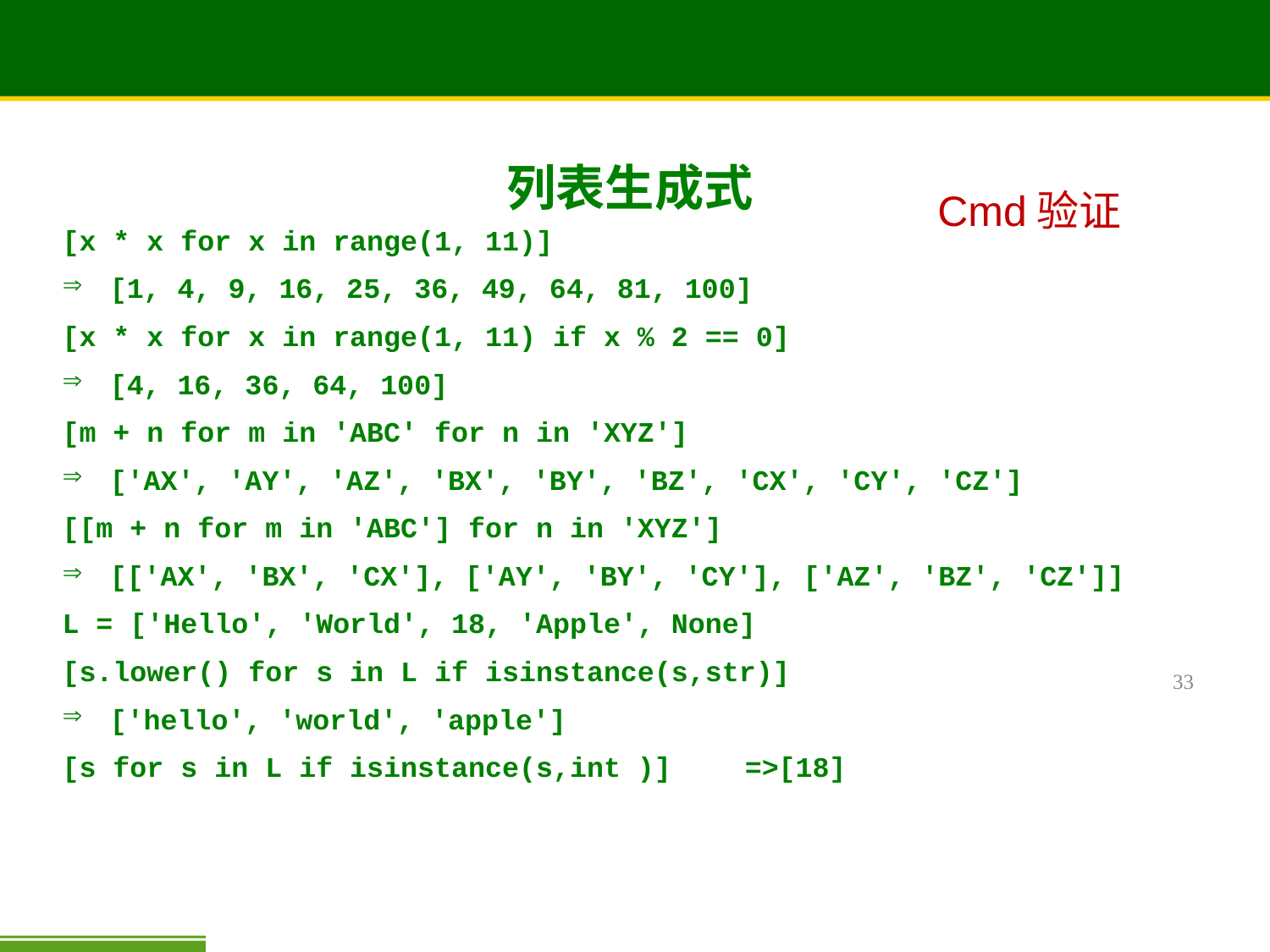

# 列表生成式
Cmd验证
[x * x for x in range(1, 11)]
[1, 4, 9, 16, 25, 36, 49, 64, 81, 100]
[x * x for x in range(1, 11) if x % 2 == 0]
[4, 16, 36, 64, 100]
[m + n for m in 'ABC' for n in 'XYZ']
['AX', 'AY', 'AZ', 'BX', 'BY', 'BZ', 'CX', 'CY', 'CZ']
[[m + n for m in 'ABC'] for n in 'XYZ']
[['AX', 'BX', 'CX'], ['AY', 'BY', 'CY'], ['AZ', 'BZ', 'CZ']]
L = ['Hello', 'World', 18, 'Apple', None]
[s.lower() for s in L if isinstance(s,str)]
['hello', 'world', 'apple']
[s for s in L if isinstance(s,int )] 	=>[18]
33